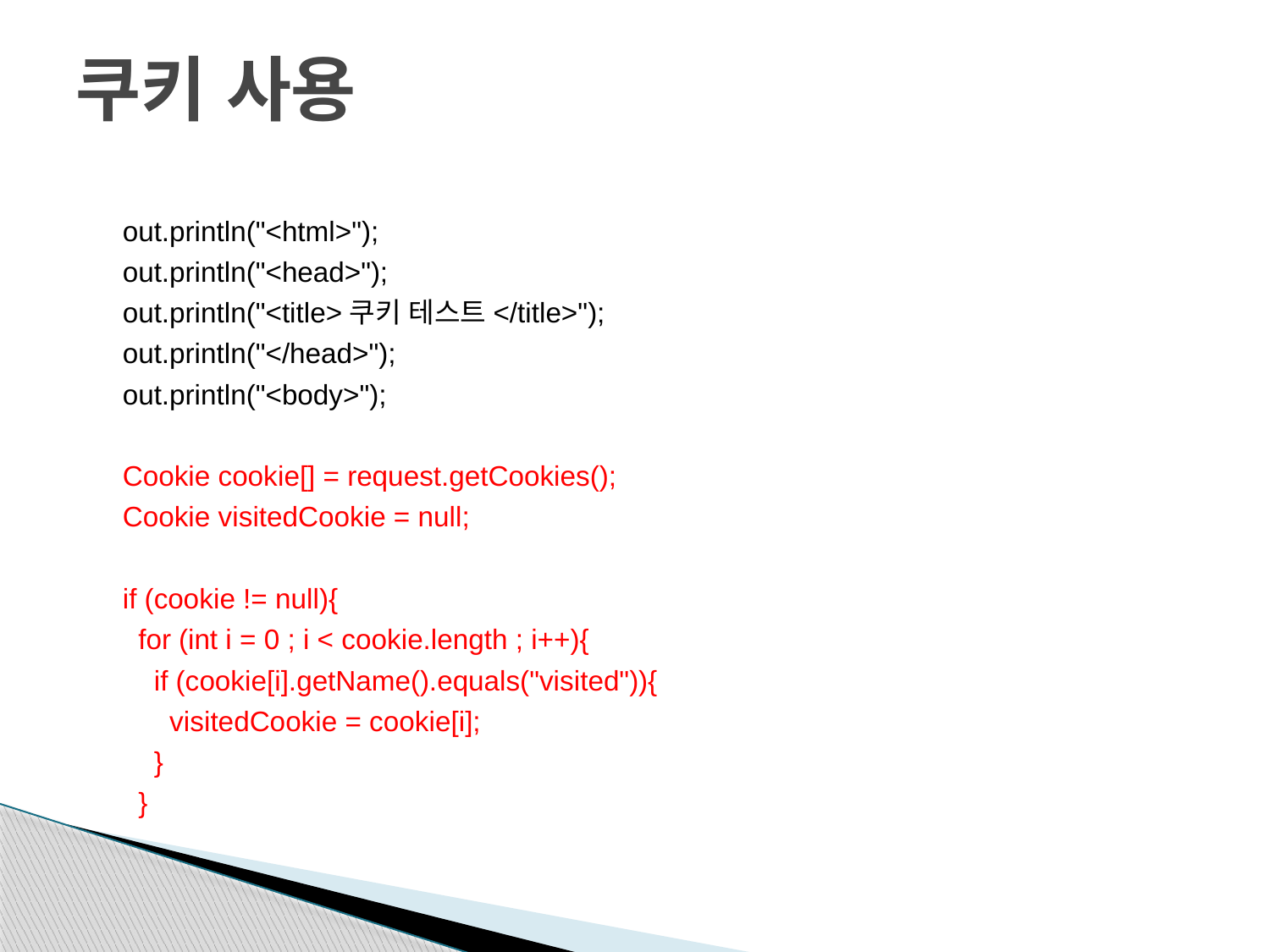

# 쿠키 사용

    out.println("<html>");
    out.println("<head>");
    out.println("<title>쿠키 테스트</title>");
    out.println("</head>");
    out.println("<body>");

    Cookie cookie[] = request.getCookies();
    Cookie visitedCookie = null;

    if (cookie != null){
      for (int i = 0 ; i < cookie.length ; i++){
        if (cookie[i].getName().equals("visited")){
          visitedCookie = cookie[i];
        }
      }